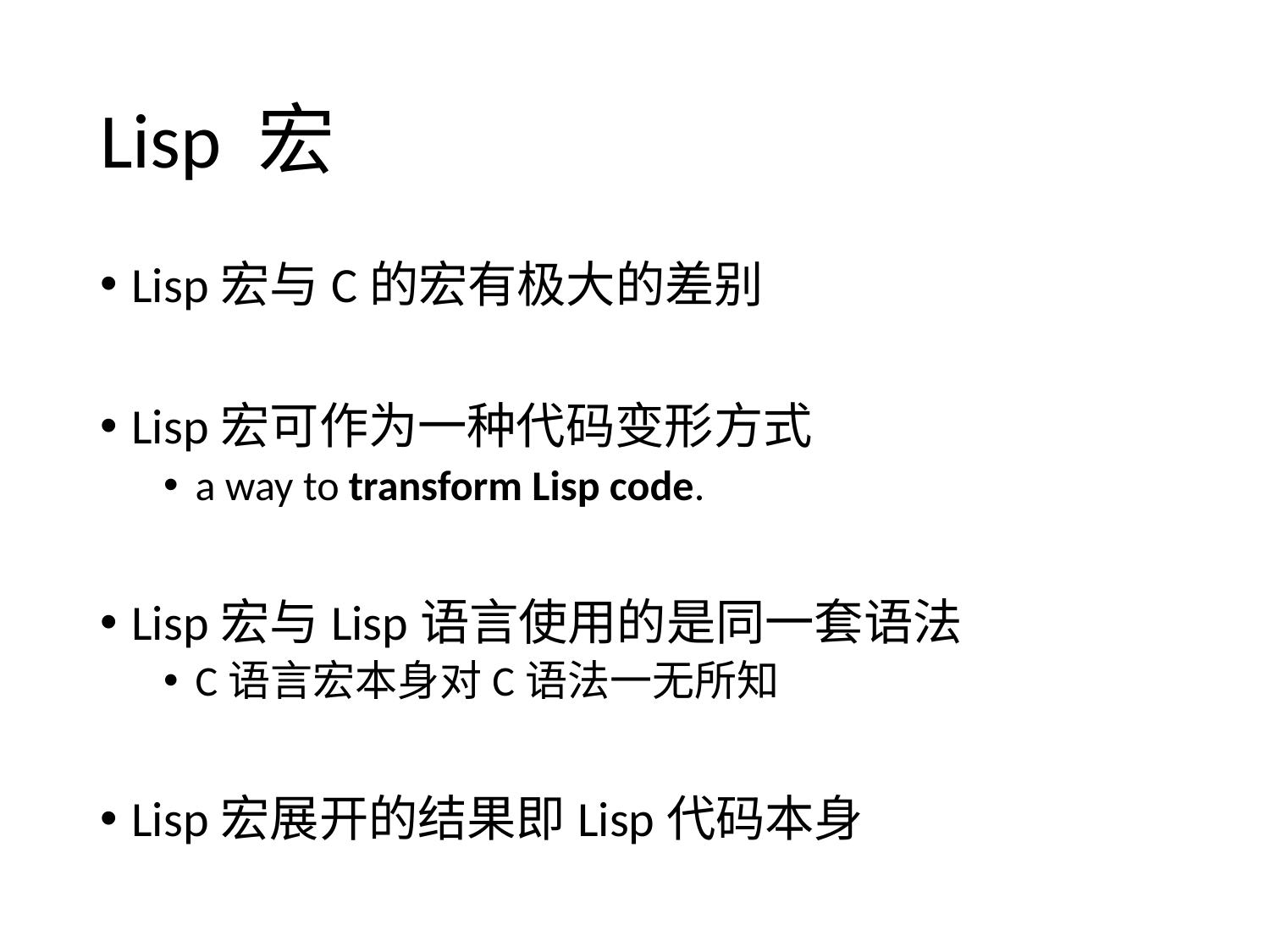

# Lisp 宏
Lisp宏与C的宏有极大的差别

Lisp宏可作为一种代码变形方式
a way to transform Lisp code.

Lisp宏与Lisp语言使用的是同一套语法
C语言宏本身对C语法一无所知

Lisp宏展开的结果即Lisp代码本身